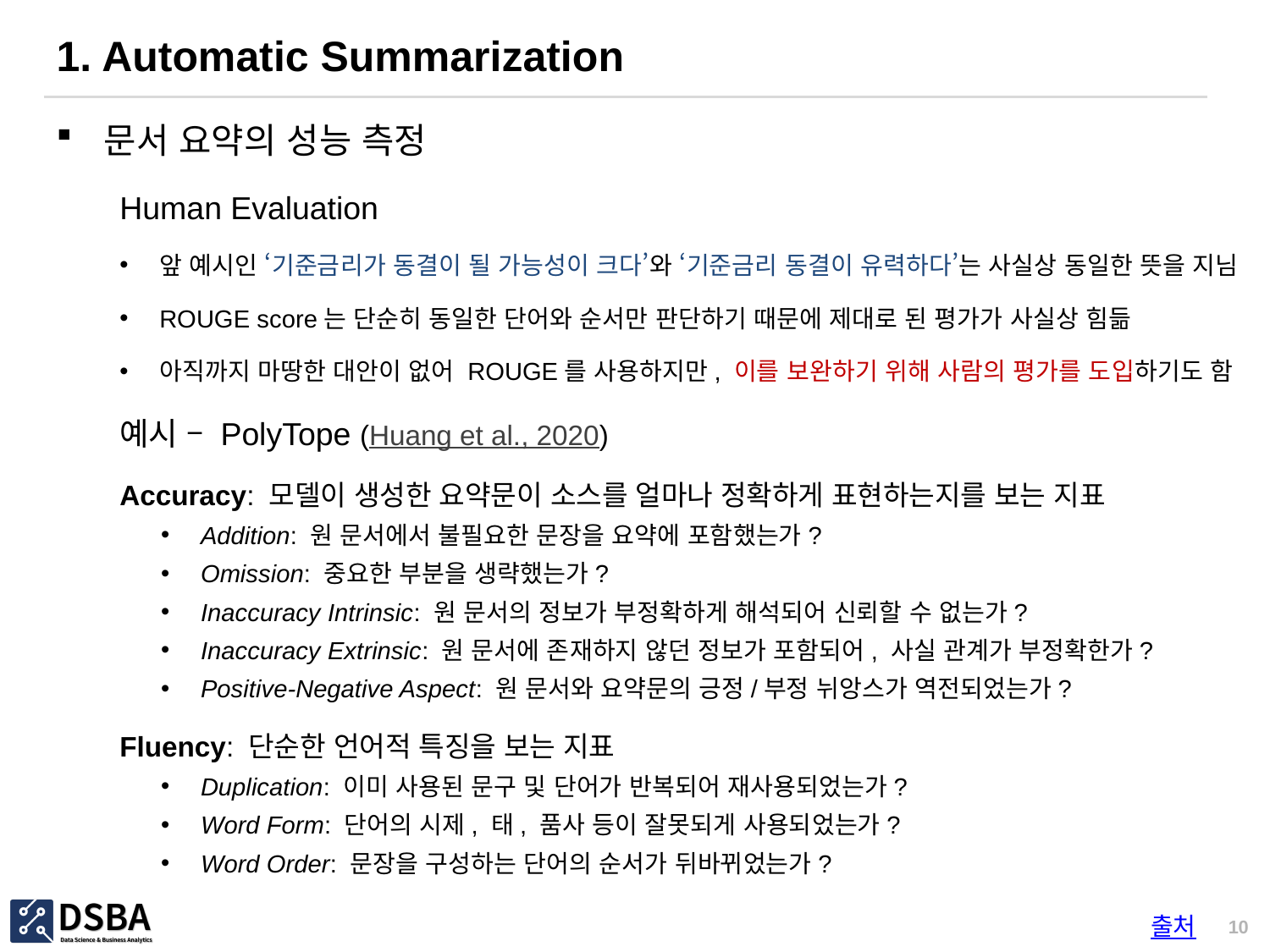

# 1. Automatic Summarization
문서 요약의 성능 측정
Human Evaluation
앞 예시인 ‘기준금리가 동결이 될 가능성이 크다’와 ‘기준금리 동결이 유력하다’는 사실상 동일한 뜻을 지님
ROUGE score는 단순히 동일한 단어와 순서만 판단하기 때문에 제대로 된 평가가 사실상 힘듦
아직까지 마땅한 대안이 없어 ROUGE를 사용하지만, 이를 보완하기 위해 사람의 평가를 도입하기도 함
예시 – PolyTope (Huang et al., 2020)
Accuracy: 모델이 생성한 요약문이 소스를 얼마나 정확하게 표현하는지를 보는 지표
Addition: 원 문서에서 불필요한 문장을 요약에 포함했는가?
Omission: 중요한 부분을 생략했는가?
Inaccuracy Intrinsic: 원 문서의 정보가 부정확하게 해석되어 신뢰할 수 없는가?
Inaccuracy Extrinsic: 원 문서에 존재하지 않던 정보가 포함되어, 사실 관계가 부정확한가?
Positive-Negative Aspect: 원 문서와 요약문의 긍정/부정 뉘앙스가 역전되었는가?
Fluency: 단순한 언어적 특징을 보는 지표
Duplication: 이미 사용된 문구 및 단어가 반복되어 재사용되었는가?
Word Form: 단어의 시제, 태, 품사 등이 잘못되게 사용되었는가?
Word Order: 문장을 구성하는 단어의 순서가 뒤바뀌었는가?

10
출처